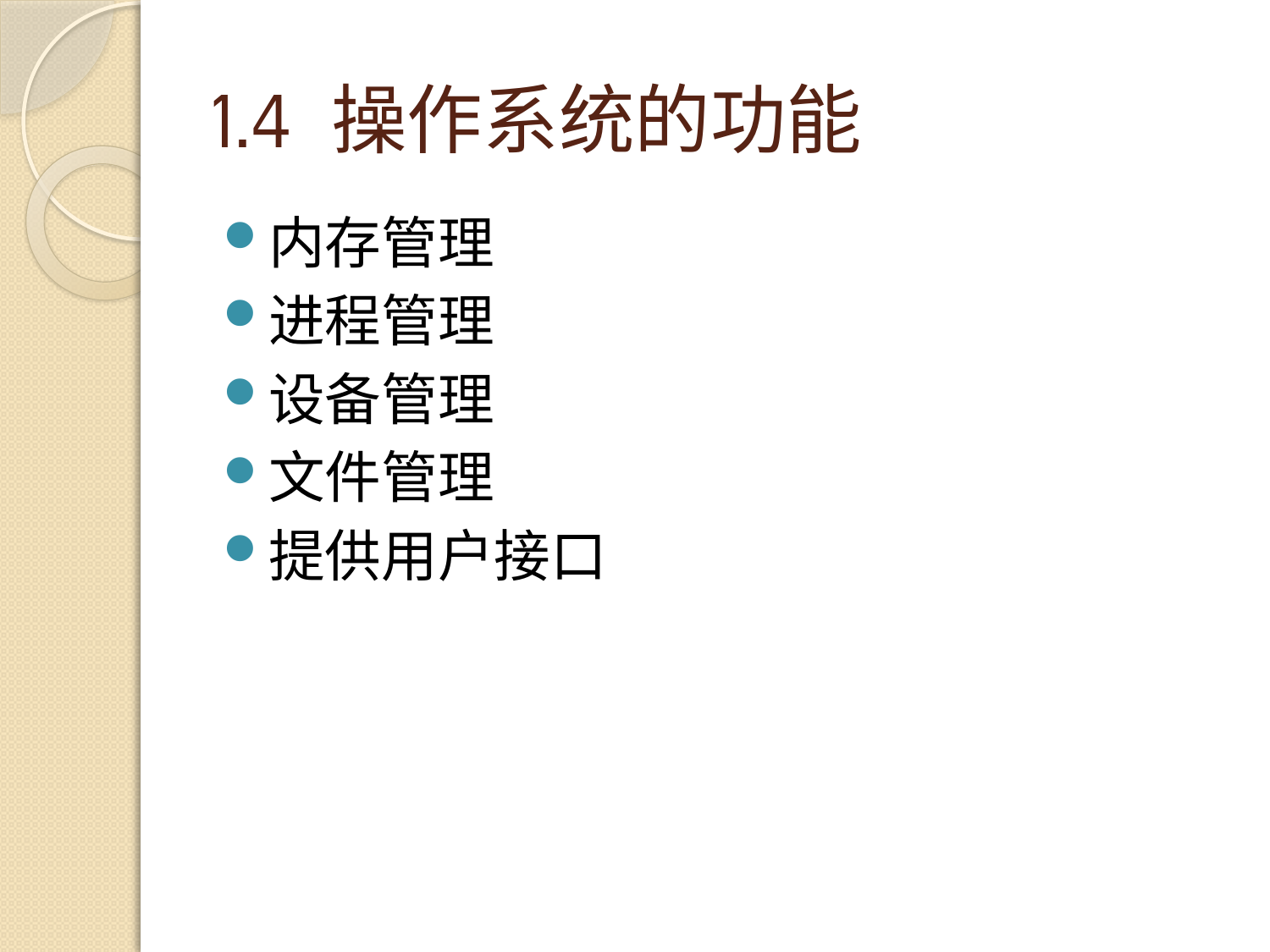

# 1.4 操作系统的功能
内存管理
进程管理
设备管理
文件管理
提供用户接口